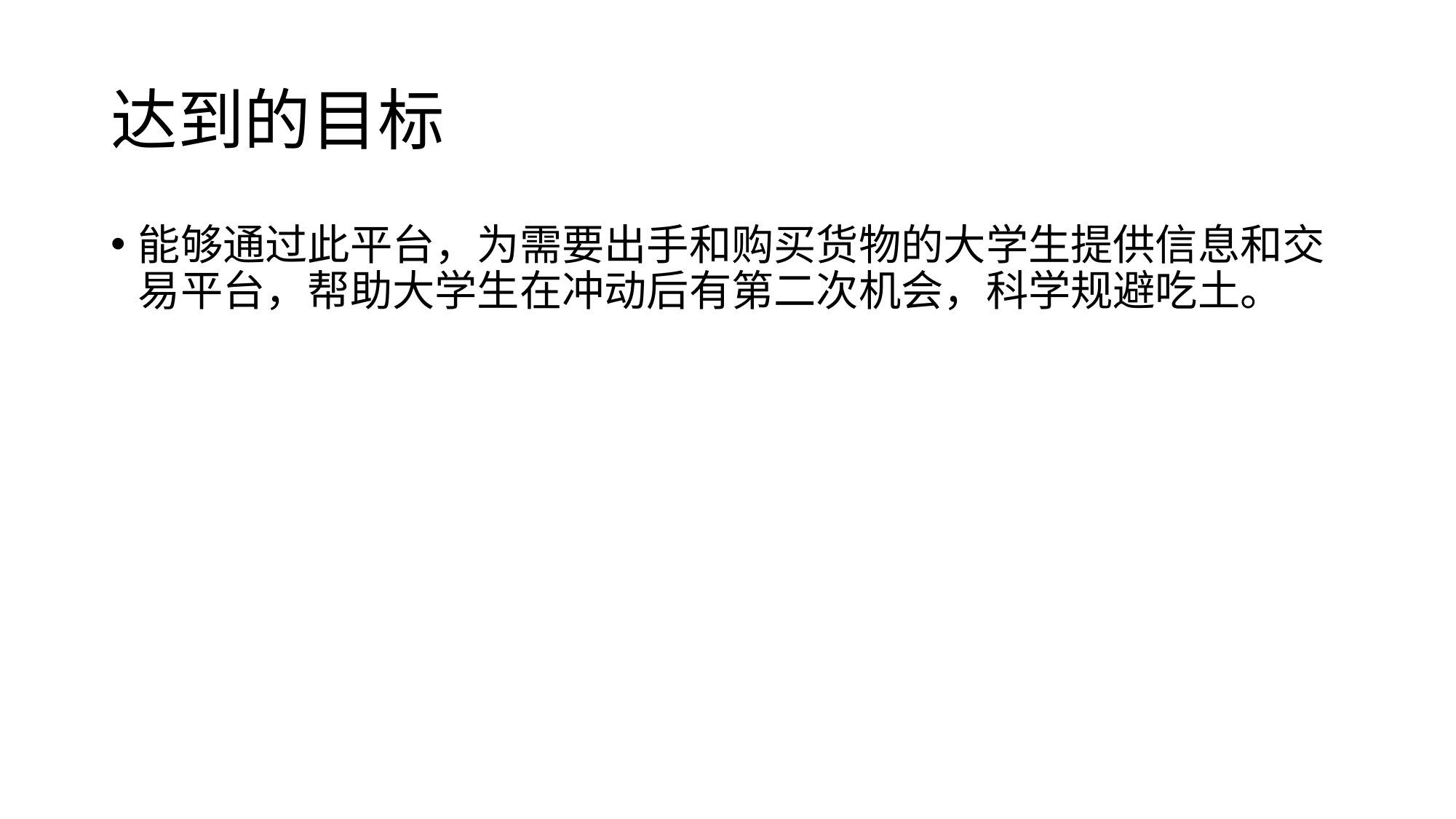

# 达到的目标
能够通过此平台，为需要出手和购买货物的大学生提供信息和交易平台，帮助大学生在冲动后有第二次机会，科学规避吃土。